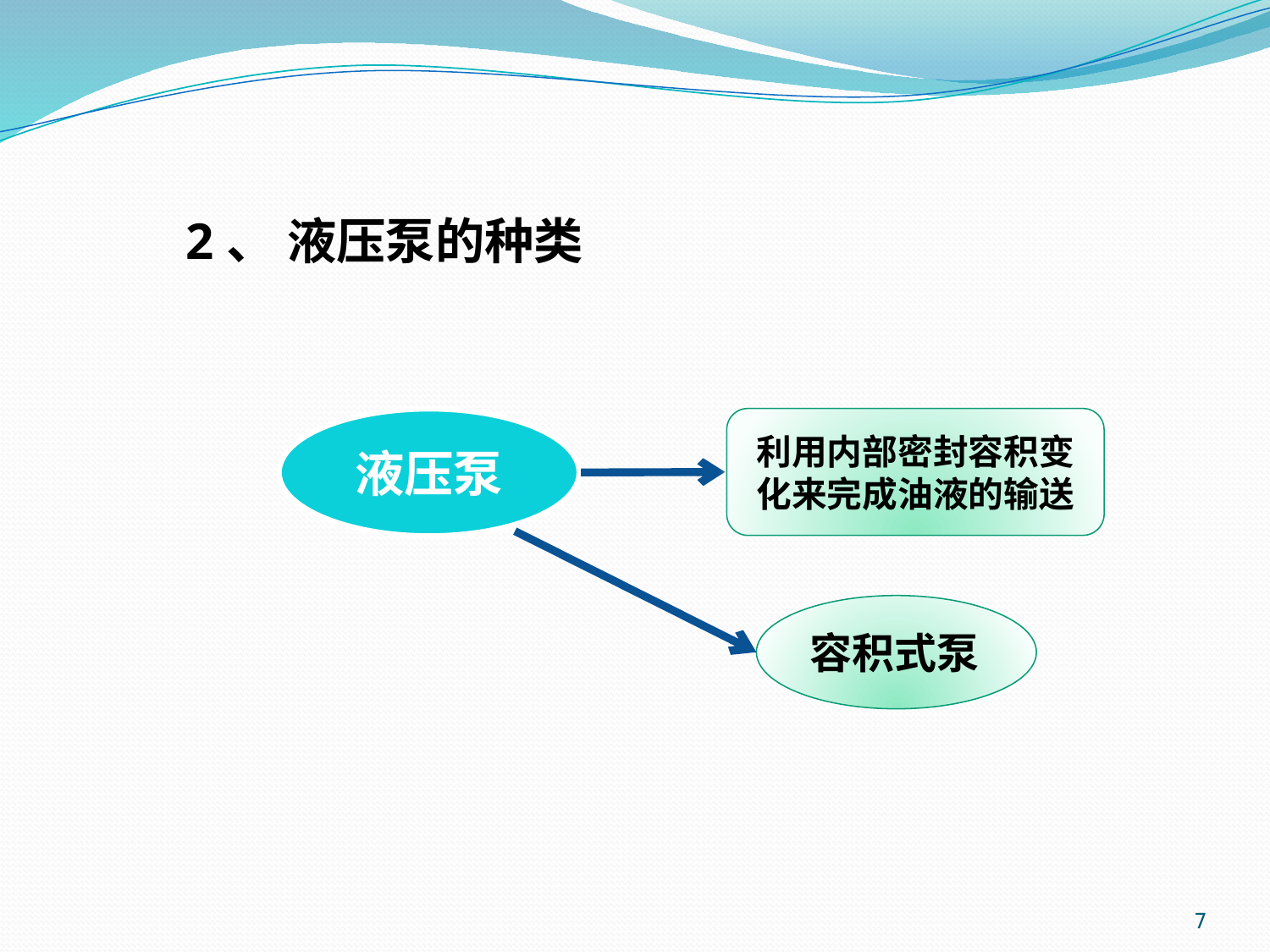

# 2、 液压泵的种类
利用内部密封容积变化来完成油液的输送
液压泵
容积式泵
7